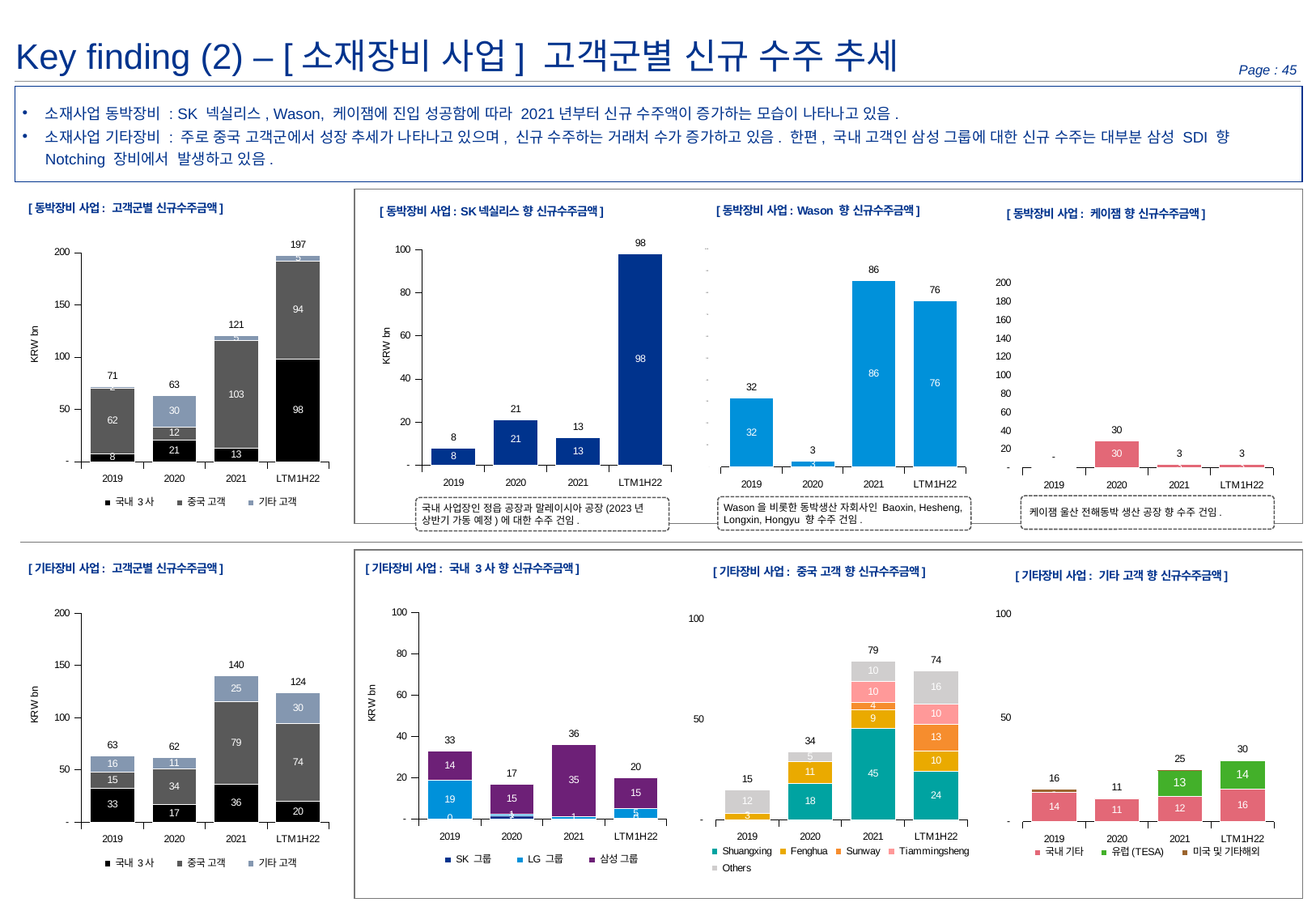

Key finding (2) – [소재장비 사업] 고객군별 신규 수주 추세
소재사업 동박장비 : SK 넥실리스, Wason, 케이잼에 진입 성공함에 따라 2021년부터 신규 수주액이 증가하는 모습이 나타나고 있음.
소재사업 기타장비 : 주로 중국 고객군에서 성장 추세가 나타나고 있으며, 신규 수주하는 거래처 수가 증가하고 있음. 한편, 국내 고객인 삼성 그룹에 대한 신규 수주는 대부분 삼성 SDI 향 Notching 장비에서  발생하고 있음.

### Chart: [동박장비 사업: Wason 향 신규수주금액]

| Category | 제박기 | 제박기 | Calender | Slitter | Notching 및 기타 | 후처리기 | 부품/소모품 납품 및 개조 |  | 합계 |
|---|---|---|---|---|---|---|---|---|---|
| 2019 | None | 31608256514.41008 | None | None | None | None | None | None | 31608256514.41008 |
| 2020 | None | 2514219254.574657 | None | None | None | None | None | None | 2514219254.574657 |
| 2021 | None | 85768700166.66518 | None | None | None | None | None | None | 85768700166.66518 |
| LTM1H22 | None | 76466380218.92336 | None | None | None | None | None | None | 76466380218.92336 |

### Chart: [동박장비 사업: 케이잼 향 신규수주금액]

| Category | 국내 기타 (케이잼) | 합계 |
|---|---|---|
| 2019 | 0.0 | 0.0 |
| 2020 | 29500000000.0 | 29500000000.0 |
| 2021 | 3480000000.0 | 3480000000.0 |
| LTM1H22 | 3480000000.0 | 3480000000.0 |

### Chart: [동박장비 사업: SK넥실리스 향 신규수주금액]

| Category | 제박기 | Coater | Calender | Slitter | Notching 및 기타 | 후처리기 | 부품/소모품 납품 및 개조 |  | 합계 |
|---|---|---|---|---|---|---|---|---|---|
| 2019 | 7906350000.0 | None | None | None | None | None | None | None | 7906350000.0 |
| 2020 | 21025690000.0 | None | None | None | None | None | None | None | 21025690000.0 |
| 2021 | 12741585200.0 | None | None | None | None | None | None | None | 12741585200.0 |
| LTM1H22 | 98031059519.0 | None | None | None | None | None | None | None | 98031059519.0 |

### Chart: [동박장비 사업: 고객군별 신규수주금액]

| Category | 국내 3사 | 중국 고객 | 기타 고객 |  |  | 합계 |
|---|---|---|---|---|---|---|
| 2019 | 7906350000.0 | 61958316986.5713 | 1607568337.9607162 | None | None | 71472235324.53201 |
| 2020 | 21025690000.0 | 12384471604.292524 | 29531788942.478844 | None | None | 62941950546.77137 |
| 2021 | 12741585200.0 | 102924012287.49135 | 4961714303.877591 | None | None | 120627311791.36894 |
| LTM1H22 | 98031059519.0 | 94182018261.54694 | 4856833627.503343 | None | None | 197069911408.0503 |
케이잼 울산 전해동박 생산 공장 향 수주 건임.
Wason을 비롯한 동박생산 자회사인 Baoxin, Hesheng, Longxin, Hongyu 향 수주 건임.
국내 사업장인 정읍 공장과 말레이시아 공장(2023년 상반기 가동 예정)에 대한 수주 건임.

### Chart: [기타장비 사업: 기타 고객 향 신규수주금액]

| Category | 국내 기타 | 유럽(TESA) | 미국 및 기타해외 |  | 합계 |
|---|---|---|---|---|---|
| 2019 | 14225102323.0 | 0.0 | 1303414469.9000003 | None | 15528516792.9 |
| 2020 | 11120087686.0 | 0.0 | 192222838.0 | None | 11312310524.0 |
| 2021 | 12323440106.0 | 12595195000.0 | 31648982.0 | None | 24950284088.0 |
| LTM1H22 | 15747732609.0 | 13800903080.0 | 19561952.0 | None | 29568197641.0 |

### Chart: [기타장비 사업: 중국 고객 향 신규수주금액]

| Category | Wason | Shuangxing | Fenghua | Sunway | Tiammingsheng | Others | 합계 |
|---|---|---|---|---|---|---|---|
| 2019 | 0.0 | 0.0 | 3327240000.0 | 0.0 | 0.0 | 11613004810.047 | 14940244810.047 |
| 2020 | 0.0 | 18050317000.0 | 10862119000.0 | 0.0 | 0.0 | 4858249726.0 | 33770685726.0 |
| 2021 | 0.0 | 45324345400.0 | 9472672000.0 | 3754573440.0 | 10393138800.0 | 10141996864.0 | 79086726504.0 |
| LTM1H22 | 0.0 | 24139770999.0 | 10203424200.0 | 13112558440.0 | 10393138800.0 | 16445841033.0 | 74294733472.0 |

### Chart: [기타장비 사업: 고객군별 신규수주금액]

| Category | 국내 3사 | 중국 고객 | 기타 고객 |  |  | 합계 |
|---|---|---|---|---|---|---|
| 2019 | 32820551885.517998 | 14940244810.047 | 15528516792.9 | None | None | 63289313488.465004 |
| 2020 | 16950722098.0 | 33770685726.0 | 11312310524.0 | None | None | 62033718348.0 |
| 2021 | 35967418592.2 | 79086726504.0 | 24950284088.0 | None | None | 140004429184.2 |
| LTM1H22 | 20172188983.0 | 74294733472.0 | 29568197641.0 | None | None | 124035120096.0 |

### Chart: [기타장비 사업: 국내 3사 향 신규수주금액]

| Category | SK 그룹 | LG 그룹 | 삼성 그룹 |  |  | 합계 |
|---|---|---|---|---|---|---|
| 2019 | 253960000.0 | 18612430931.16 | 13954160954.358 | None | None | 32820551885.517998 |
| 2020 | 1707820000.0 | 710625891.0 | 14532276207.0 | None | None | 16950722098.0 |
| 2021 | 0.0 | 1300720000.0 | 34666698592.2 | None | None | 35967418592.2 |
| LTM1H22 | 320400000.0 | 4704635726.0 | 15147153257.0 | None | None | 20172188983.0 |